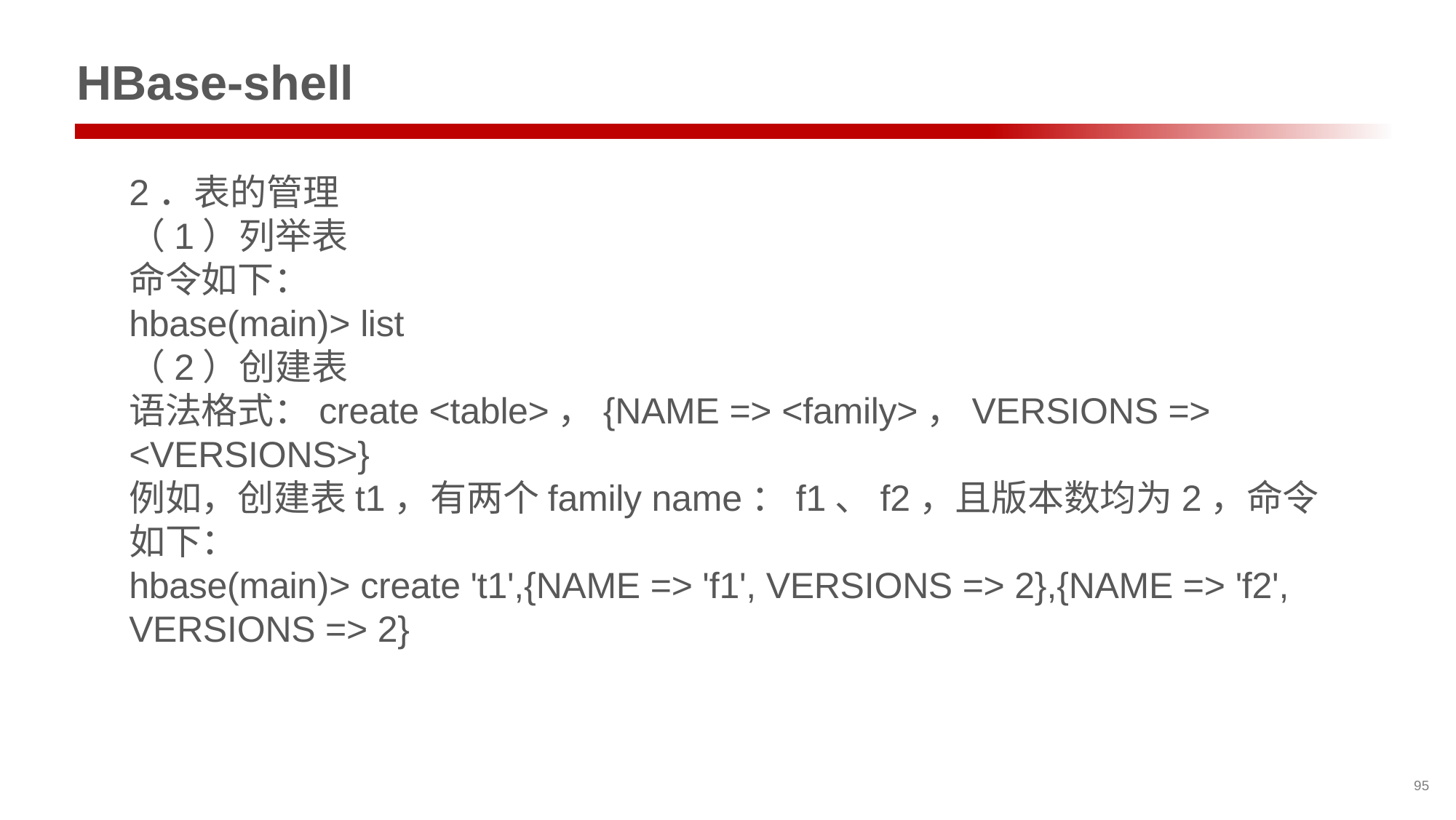

# HBase-shell

2．表的管理
（1）列举表
命令如下：
hbase(main)> list
（2）创建表
语法格式：create <table>，{NAME => <family>，VERSIONS => <VERSIONS>}
例如，创建表t1，有两个family name：f1、f2，且版本数均为2，命令如下：
hbase(main)> create 't1',{NAME => 'f1', VERSIONS => 2},{NAME => 'f2', VERSIONS => 2}
95